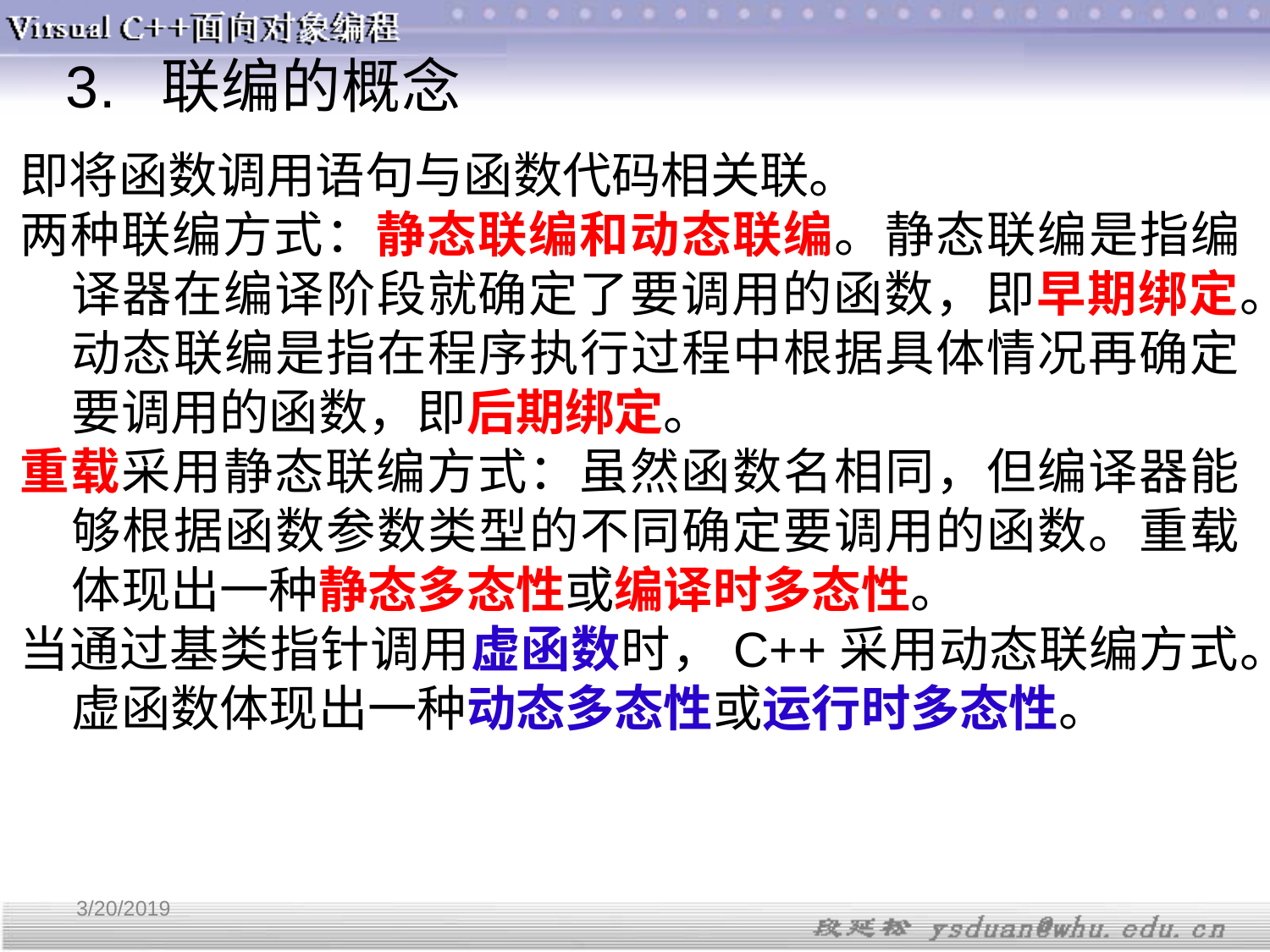

3.  联编的概念
即将函数调用语句与函数代码相关联。
两种联编方式：静态联编和动态联编。静态联编是指编译器在编译阶段就确定了要调用的函数，即早期绑定。动态联编是指在程序执行过程中根据具体情况再确定要调用的函数，即后期绑定。
重载采用静态联编方式：虽然函数名相同，但编译器能够根据函数参数类型的不同确定要调用的函数。重载体现出一种静态多态性或编译时多态性。
当通过基类指针调用虚函数时，C++采用动态联编方式。虚函数体现出一种动态多态性或运行时多态性。
3/20/2019